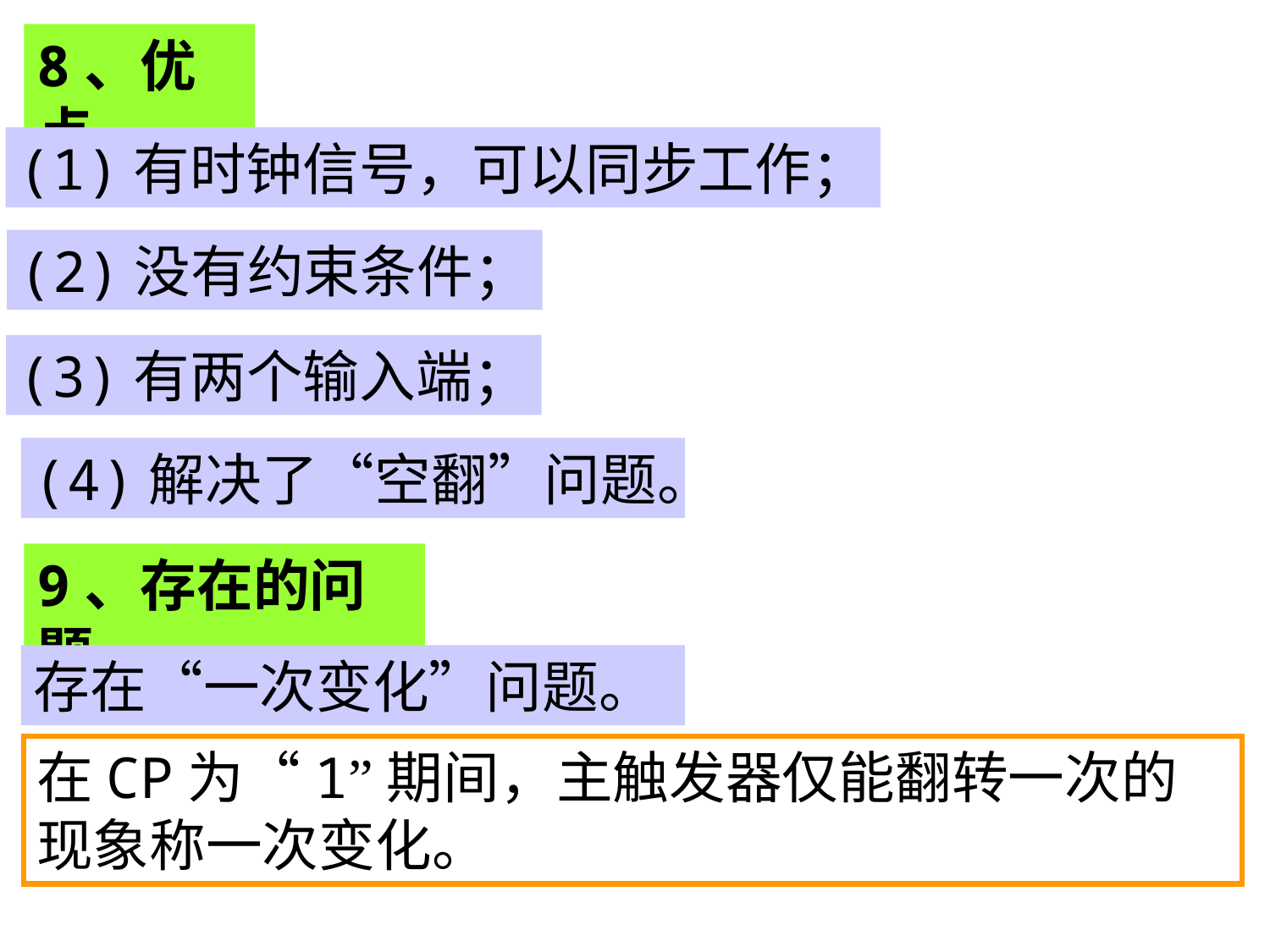

8、优点
(1)有时钟信号，可以同步工作；
(2)没有约束条件；
(3)有两个输入端；
(4)解决了“空翻”问题。
9、存在的问题
存在“一次变化”问题。
在CP为“1”期间，主触发器仅能翻转一次的现象称一次变化。
52